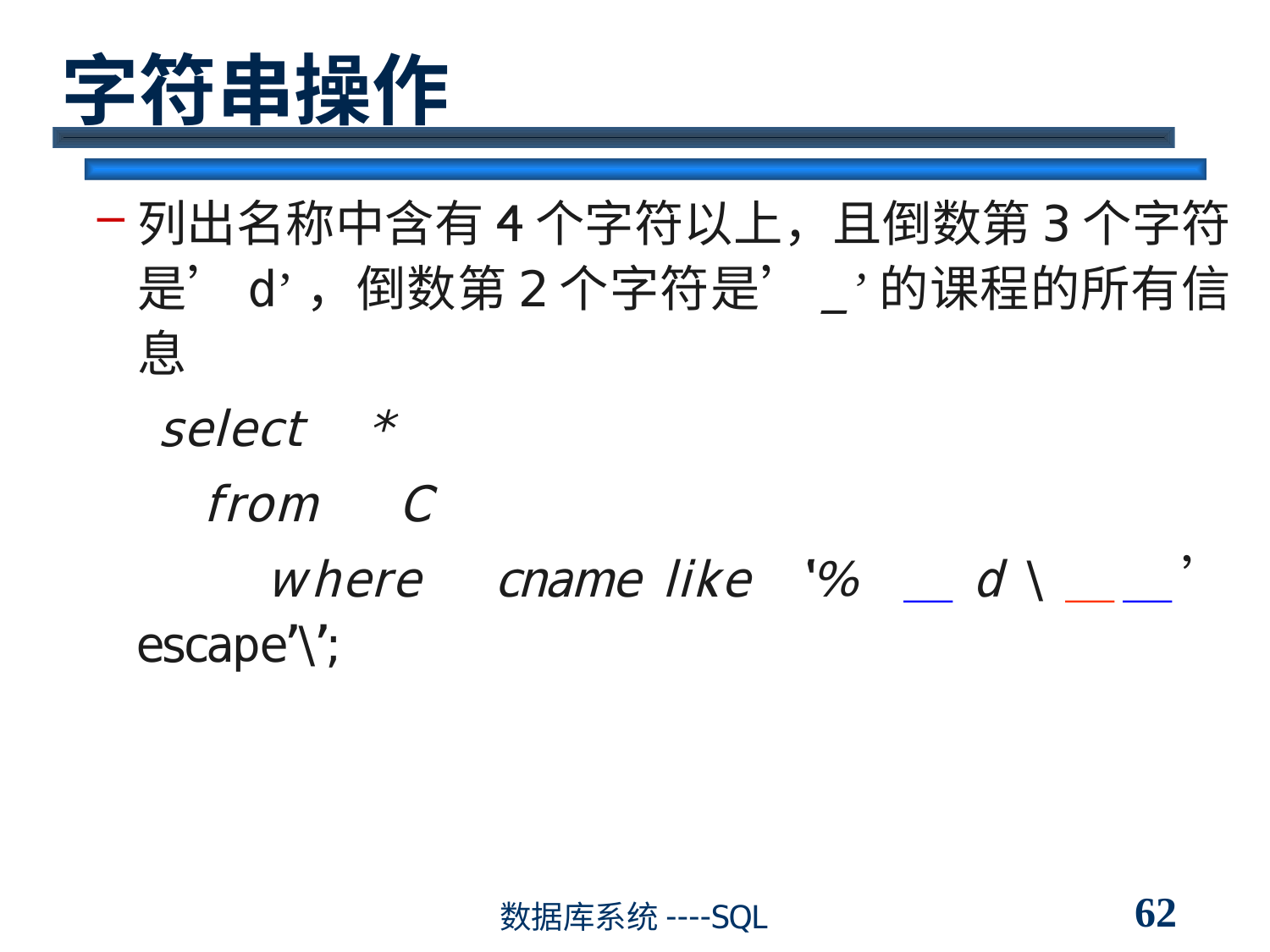

# 字符串操作
列出名称中含有4个字符以上，且倒数第3个字符是’d’，倒数第2个字符是’_’的课程的所有信息
    select    *
       from     C
       where   cname like  ‘% ＿d \＿＿’ escape’\’;
62
数据库系统----SQL